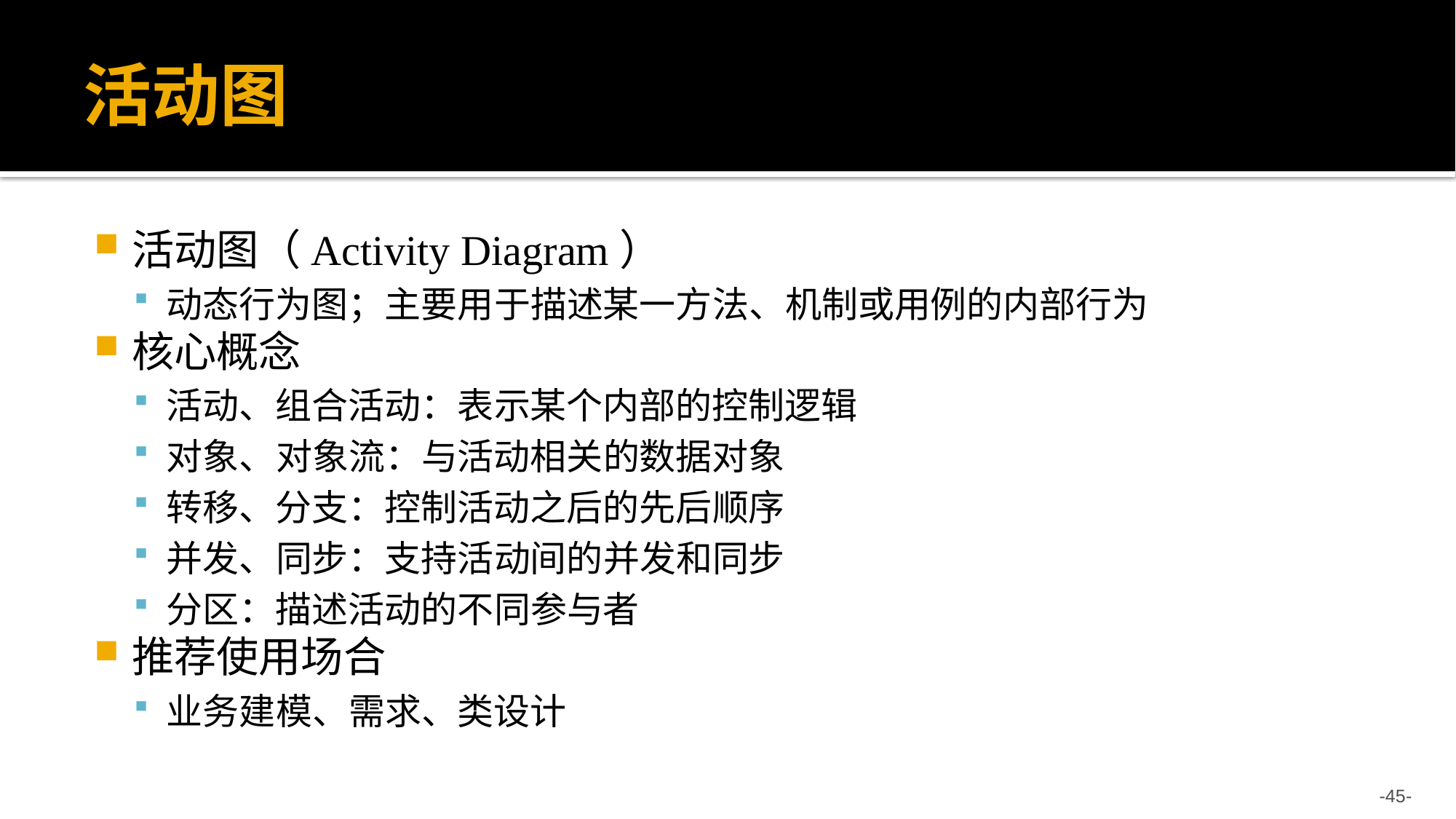

# 活动图
活动图（Activity Diagram）
动态行为图；主要用于描述某一方法、机制或用例的内部行为
核心概念
活动、组合活动：表示某个内部的控制逻辑
对象、对象流：与活动相关的数据对象
转移、分支：控制活动之后的先后顺序
并发、同步：支持活动间的并发和同步
分区：描述活动的不同参与者
推荐使用场合
业务建模、需求、类设计
-45-